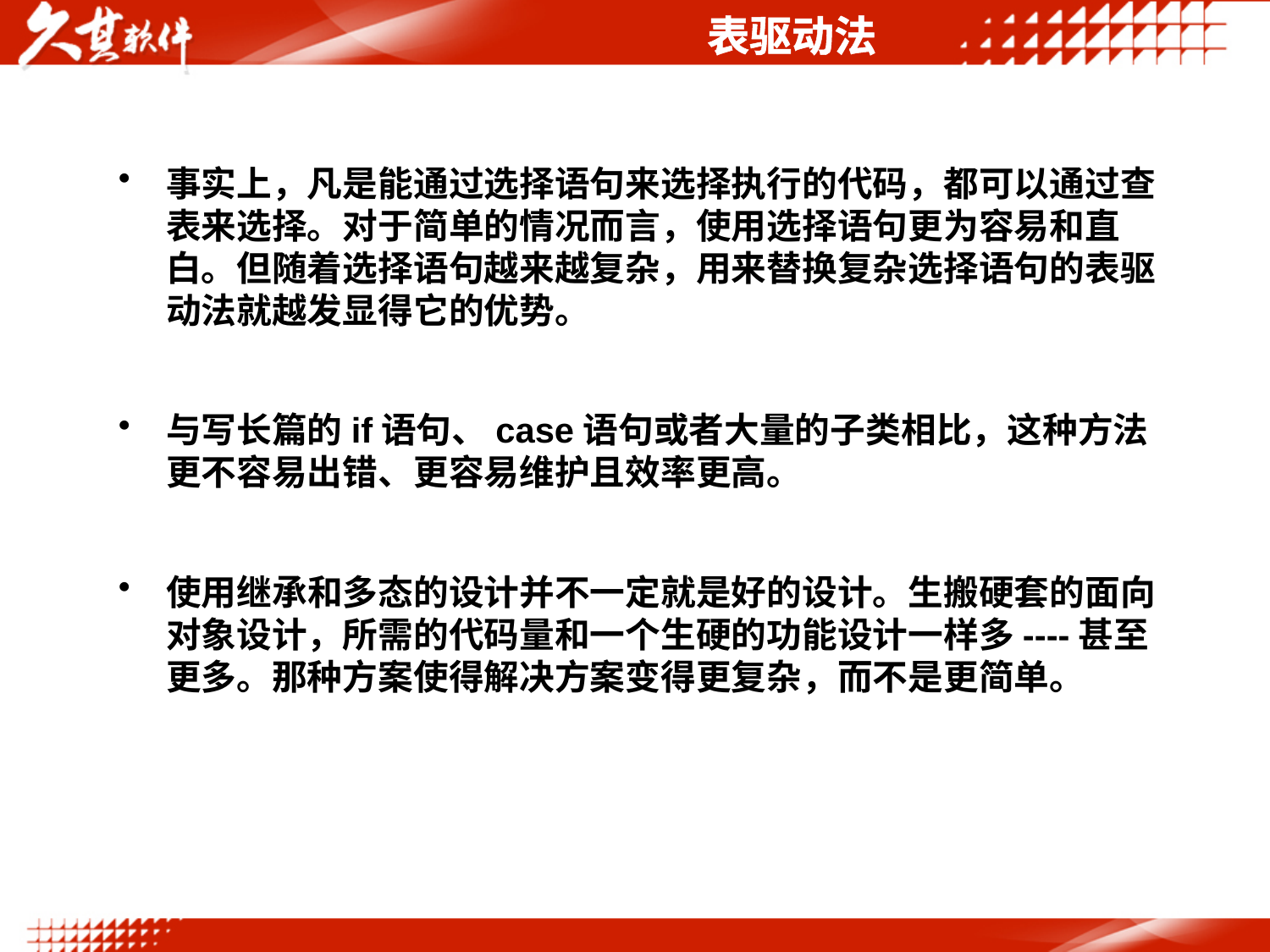

表驱动法
表驱法
事实上，凡是能通过选择语句来选择执行的代码，都可以通过查表来选择。对于简单的情况而言，使用选择语句更为容易和直白。但随着选择语句越来越复杂，用来替换复杂选择语句的表驱动法就越发显得它的优势。

与写长篇的if语句、case语句或者大量的子类相比，这种方法更不容易出错、更容易维护且效率更高。

使用继承和多态的设计并不一定就是好的设计。生搬硬套的面向对象设计，所需的代码量和一个生硬的功能设计一样多----甚至更多。那种方案使得解决方案变得更复杂，而不是更简单。
2012-11-29
38